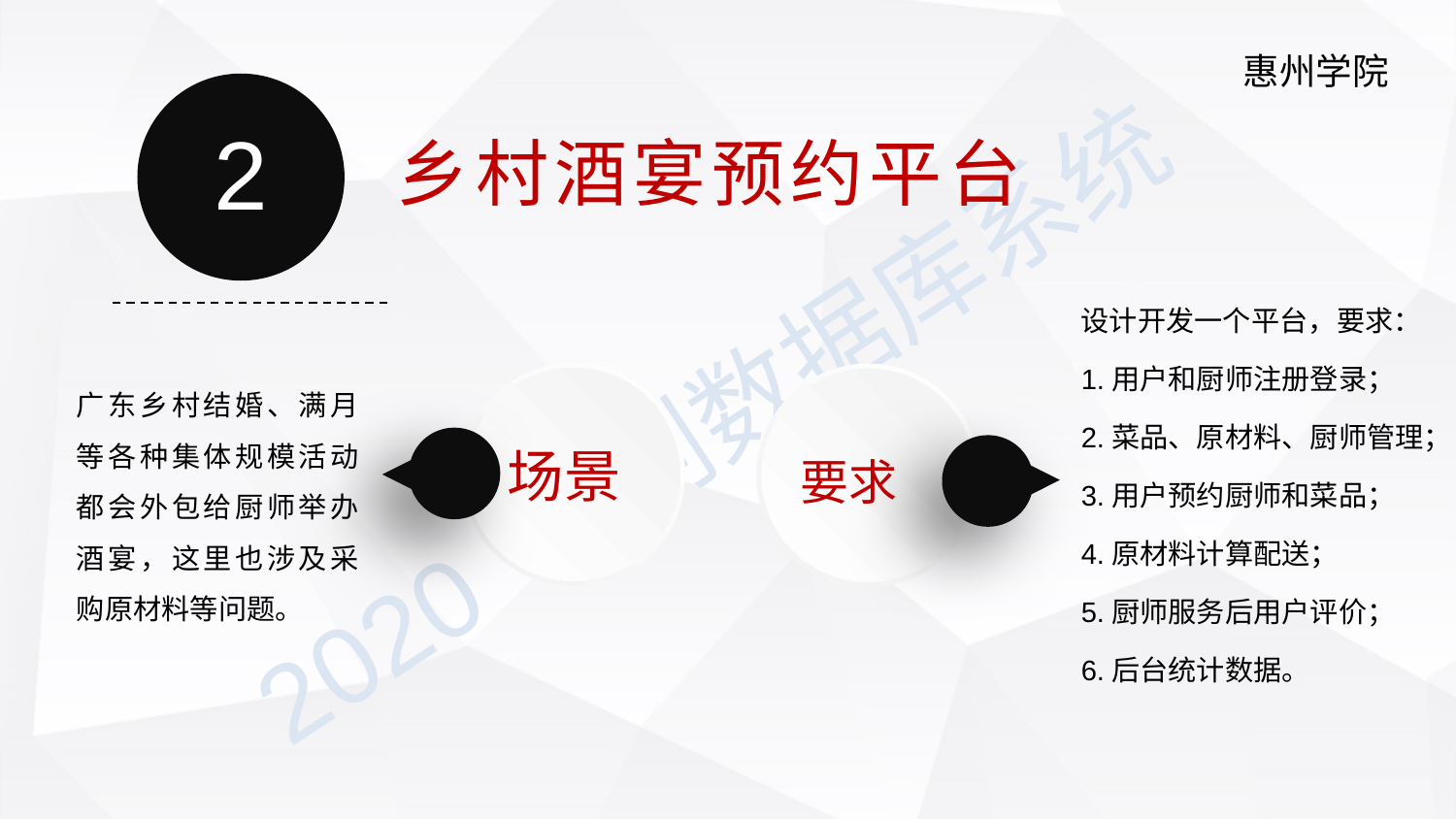

2
乡村酒宴预约平台
设计开发一个平台，要求：
1.用户和厨师注册登录；
2.菜品、原材料、厨师管理；
3.用户预约厨师和菜品；
4.原材料计算配送；
5.厨师服务后用户评价；
6.后台统计数据。

广东乡村结婚、满月等各种集体规模活动都会外包给厨师举办酒宴，这里也涉及采购原材料等问题。

场景
要求